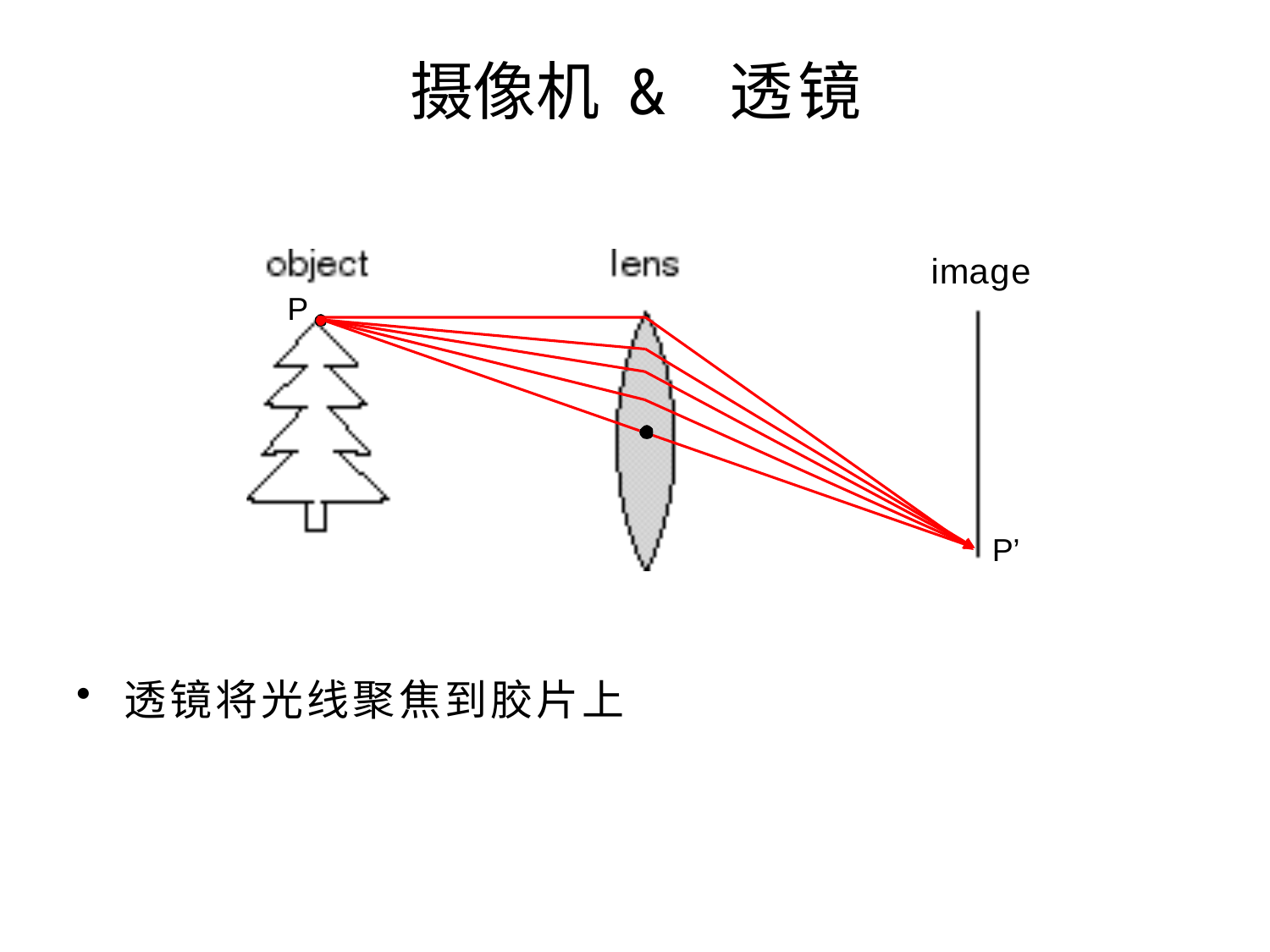

# 摄像机 & 透镜

image

P

P’
透镜将光线聚焦到胶片上